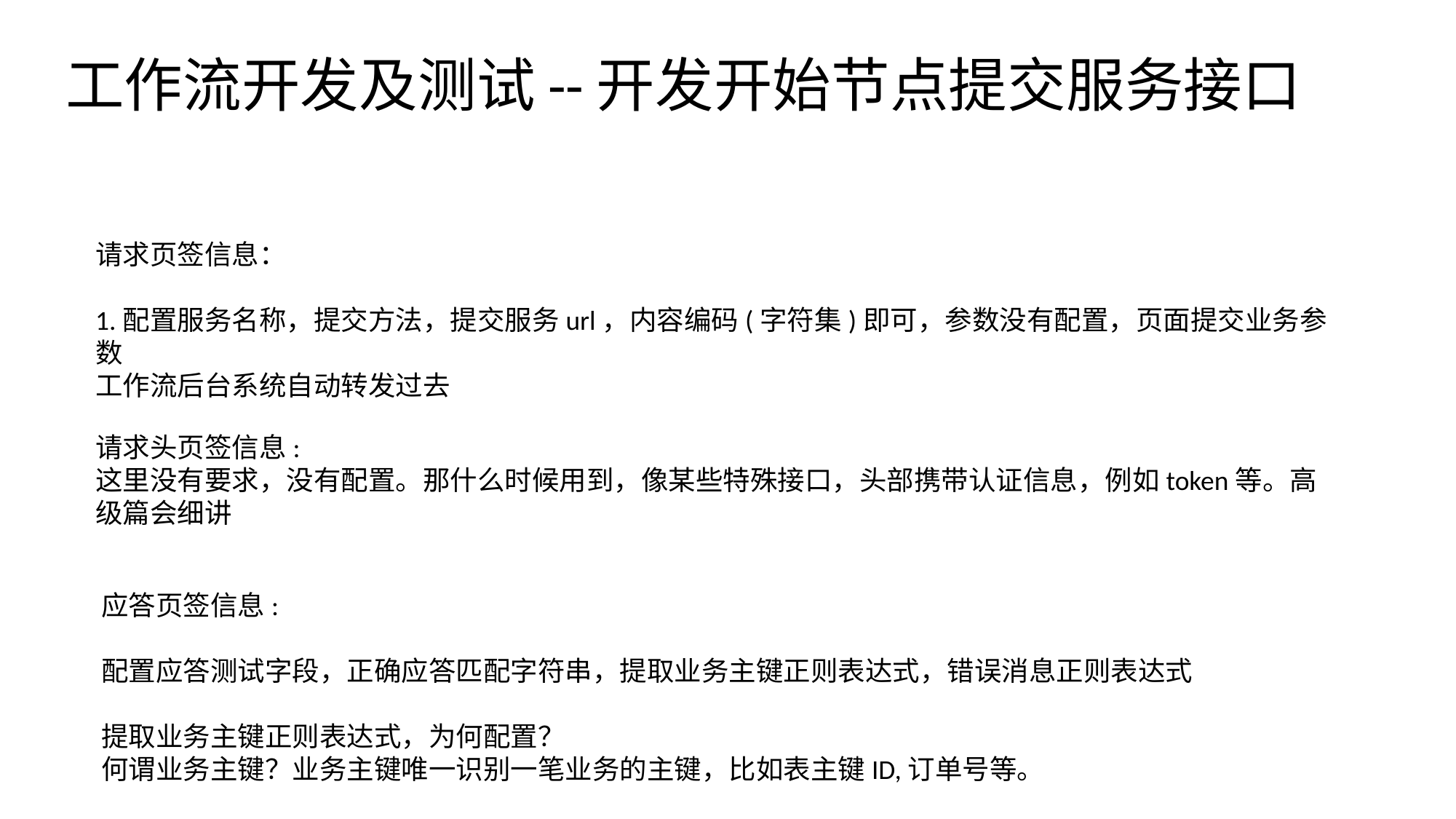

# 工作流开发及测试--开发开始节点提交服务接口
请求页签信息：

1.配置服务名称，提交方法，提交服务url，内容编码(字符集)即可，参数没有配置，页面提交业务参数
工作流后台系统自动转发过去
请求头页签信息:
这里没有要求，没有配置。那什么时候用到，像某些特殊接口，头部携带认证信息，例如token等。高级篇会细讲
应答页签信息:

配置应答测试字段，正确应答匹配字符串，提取业务主键正则表达式，错误消息正则表达式

提取业务主键正则表达式，为何配置？
何谓业务主键？业务主键唯一识别一笔业务的主键，比如表主键ID,订单号等。